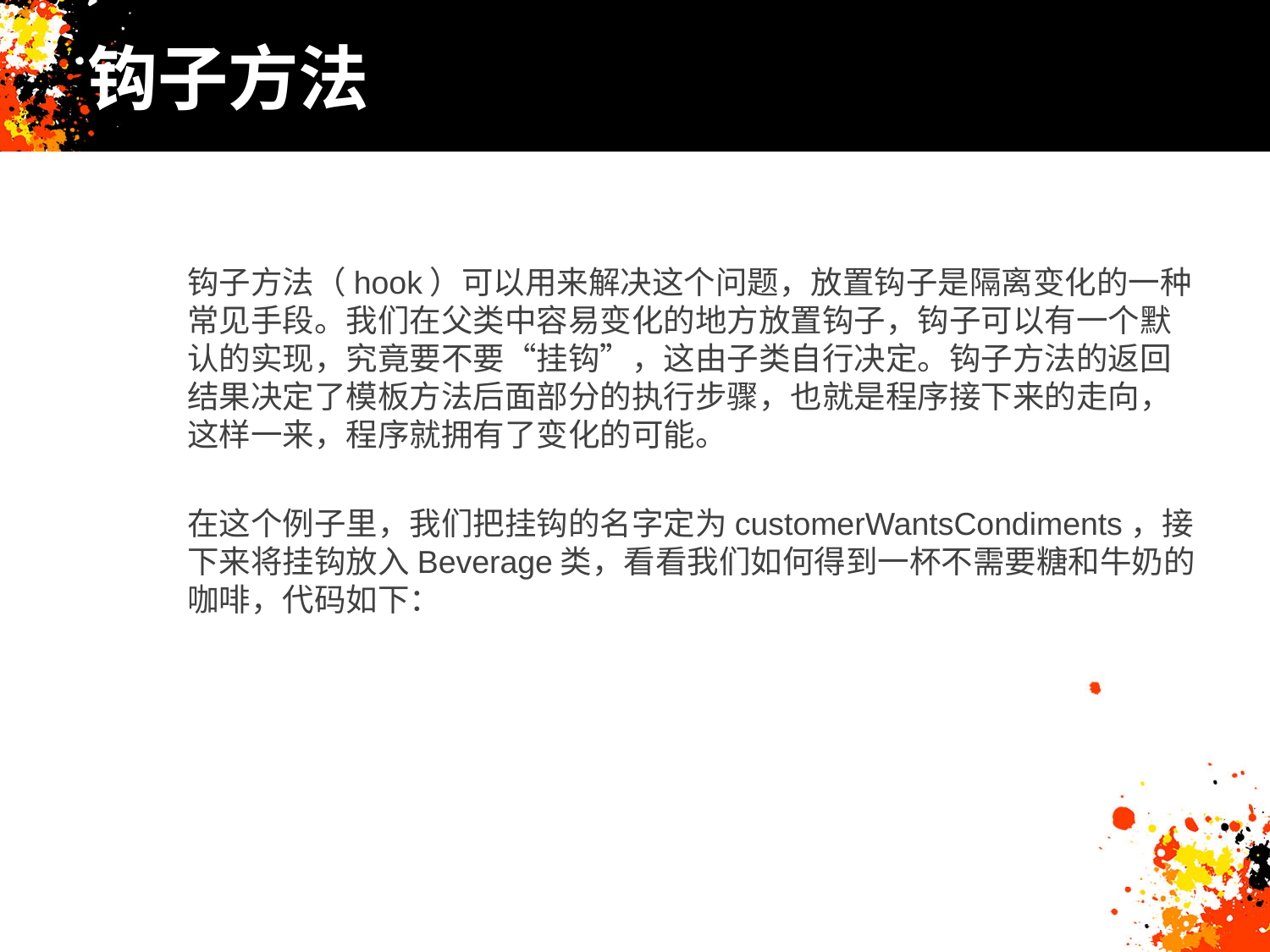

# 钩子方法
钩子方法（hook）可以用来解决这个问题，放置钩子是隔离变化的一种常见手段。我们在父类中容易变化的地方放置钩子，钩子可以有一个默认的实现，究竟要不要“挂钩”，这由子类自行决定。钩子方法的返回结果决定了模板方法后面部分的执行步骤，也就是程序接下来的走向，这样一来，程序就拥有了变化的可能。

在这个例子里，我们把挂钩的名字定为customerWantsCondiments，接下来将挂钩放入Beverage类，看看我们如何得到一杯不需要糖和牛奶的咖啡，代码如下：